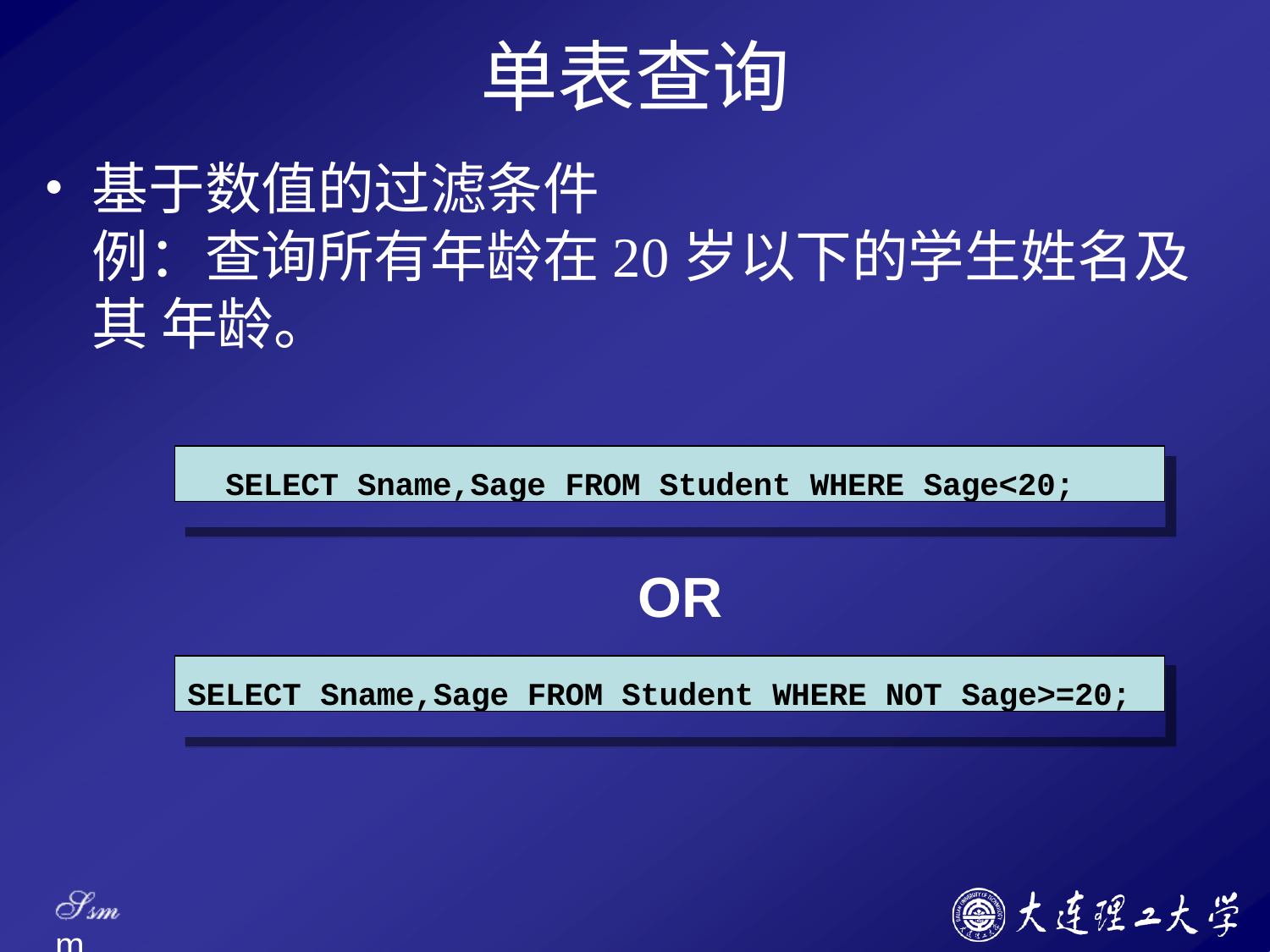

# 单表查询
基于数值的过滤条件
例：查询所有年龄在20岁以下的学生姓名及其 年龄。
SELECT Sname,Sage FROM Student WHERE Sage<20;

OR
SELECT Sname,Sage FROM Student WHERE NOT Sage>=20;

Ssm